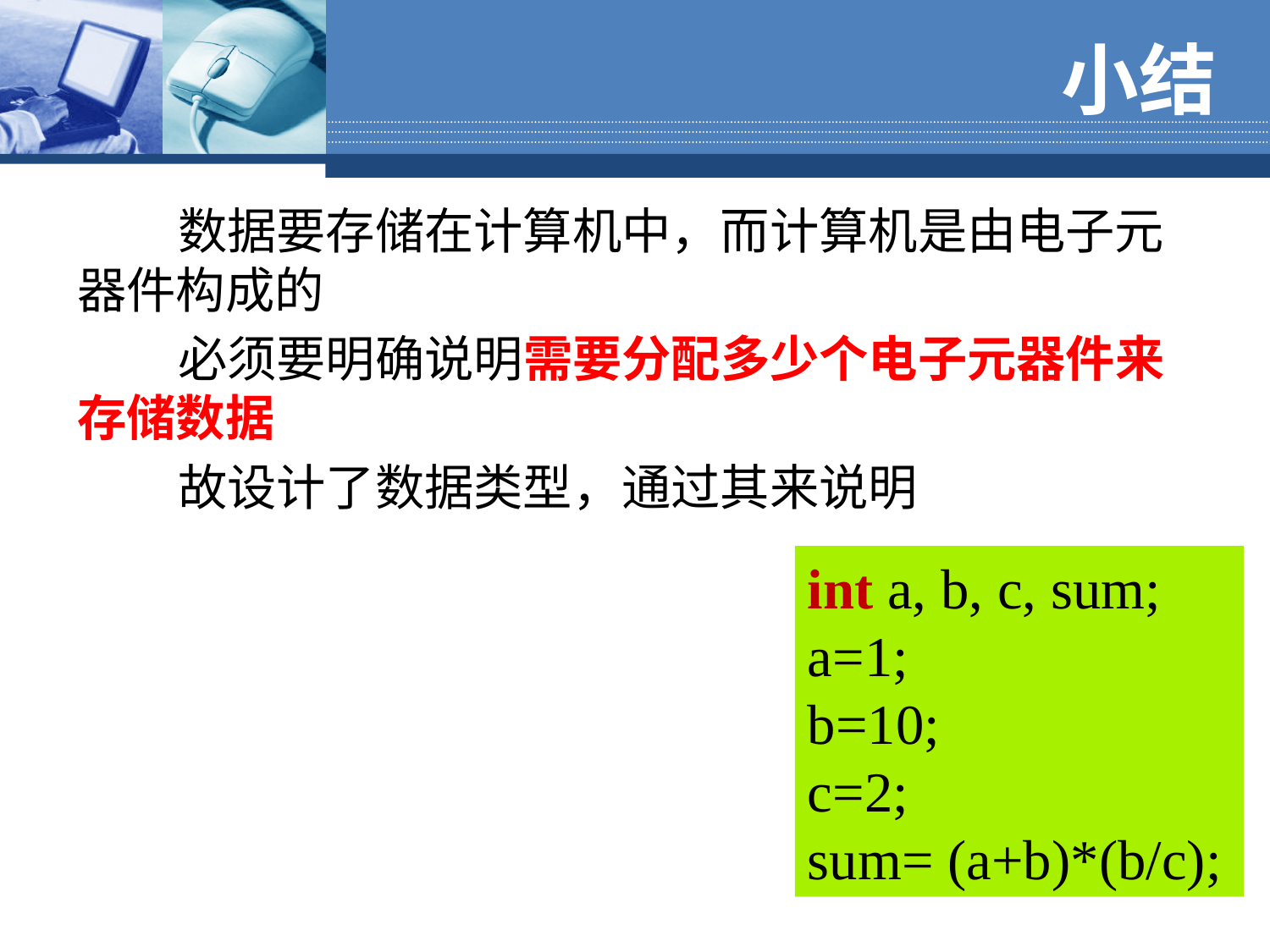

小结
数据要存储在计算机中，而计算机是由电子元器件构成的
必须要明确说明需要分配多少个电子元器件来存储数据
故设计了数据类型，通过其来说明
int a, b, c, sum;
a=1;
b=10;
c=2;
sum= (a+b)*(b/c);